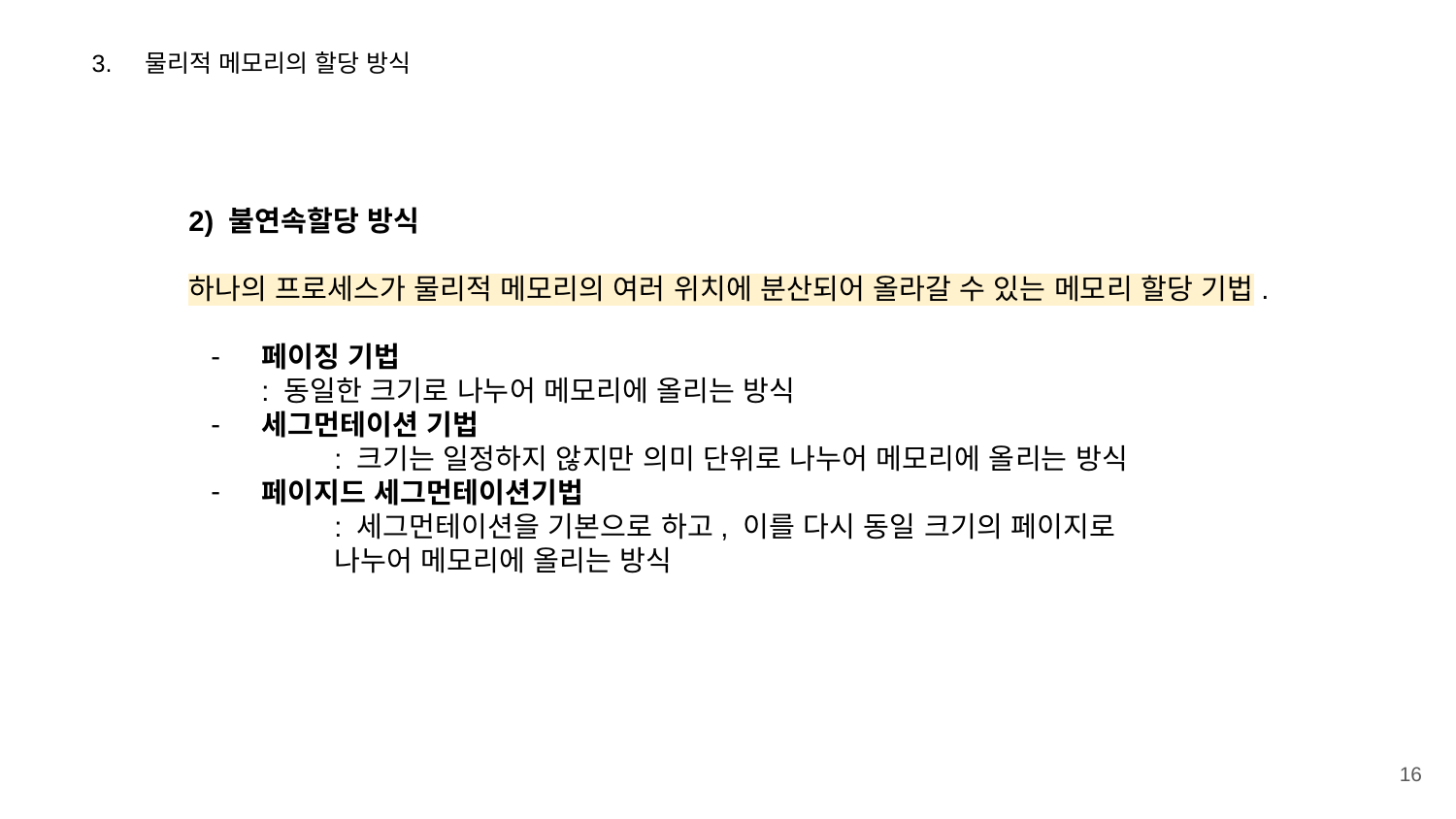

3.    물리적 메모리의 할당 방식
2) 불연속할당 방식

하나의 프로세스가 물리적 메모리의 여러 위치에 분산되어 올라갈 수 있는 메모리 할당 기법.

페이징 기법
: 동일한 크기로 나누어 메모리에 올리는 방식
세그먼테이션 기법
 	: 크기는 일정하지 않지만 의미 단위로 나누어 메모리에 올리는 방식
페이지드 세그먼테이션기법
	: 세그먼테이션을 기본으로 하고, 이를 다시 동일 크기의 페이지로
	나누어 메모리에 올리는 방식
16